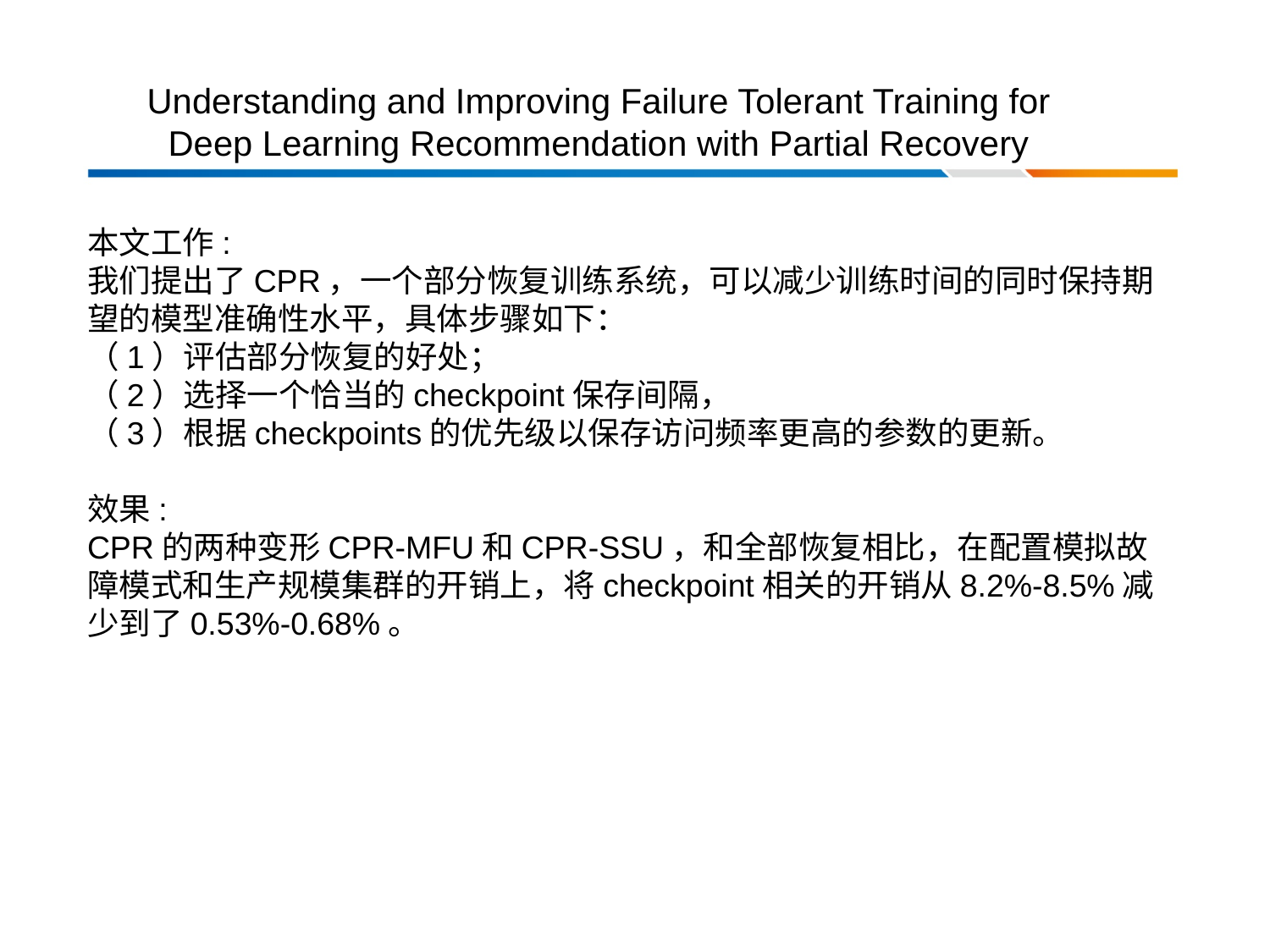

# Understanding and Improving Failure Tolerant Training for Deep Learning Recommendation with Partial Recovery
本文工作:
我们提出了CPR，一个部分恢复训练系统，可以减少训练时间的同时保持期望的模型准确性水平，具体步骤如下：
（1）评估部分恢复的好处；
（2）选择一个恰当的checkpoint保存间隔，
（3）根据checkpoints的优先级以保存访问频率更高的参数的更新。

效果:
CPR的两种变形CPR-MFU和CPR-SSU，和全部恢复相比，在配置模拟故障模式和生产规模集群的开销上，将checkpoint相关的开销从8.2%-8.5%减少到了0.53%-0.68%。